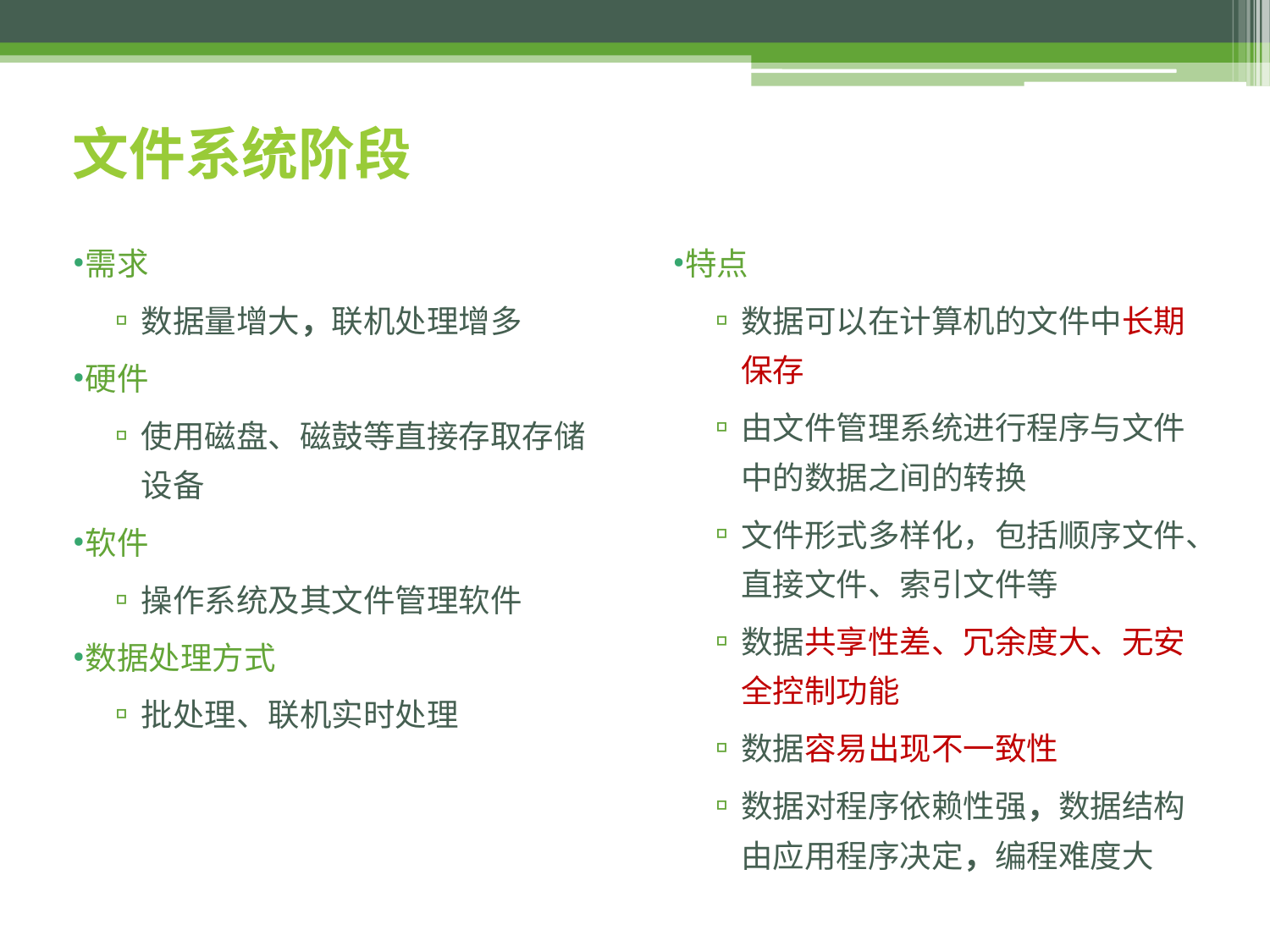

# 文件系统阶段
需求
数据量增大，联机处理增多
硬件
使用磁盘、磁鼓等直接存取存储设备
软件
操作系统及其文件管理软件
数据处理方式
批处理、联机实时处理
特点
数据可以在计算机的文件中长期保存
由文件管理系统进行程序与文件中的数据之间的转换
文件形式多样化，包括顺序文件、直接文件、索引文件等
数据共享性差、冗余度大、无安全控制功能
数据容易出现不一致性
数据对程序依赖性强，数据结构由应用程序决定，编程难度大